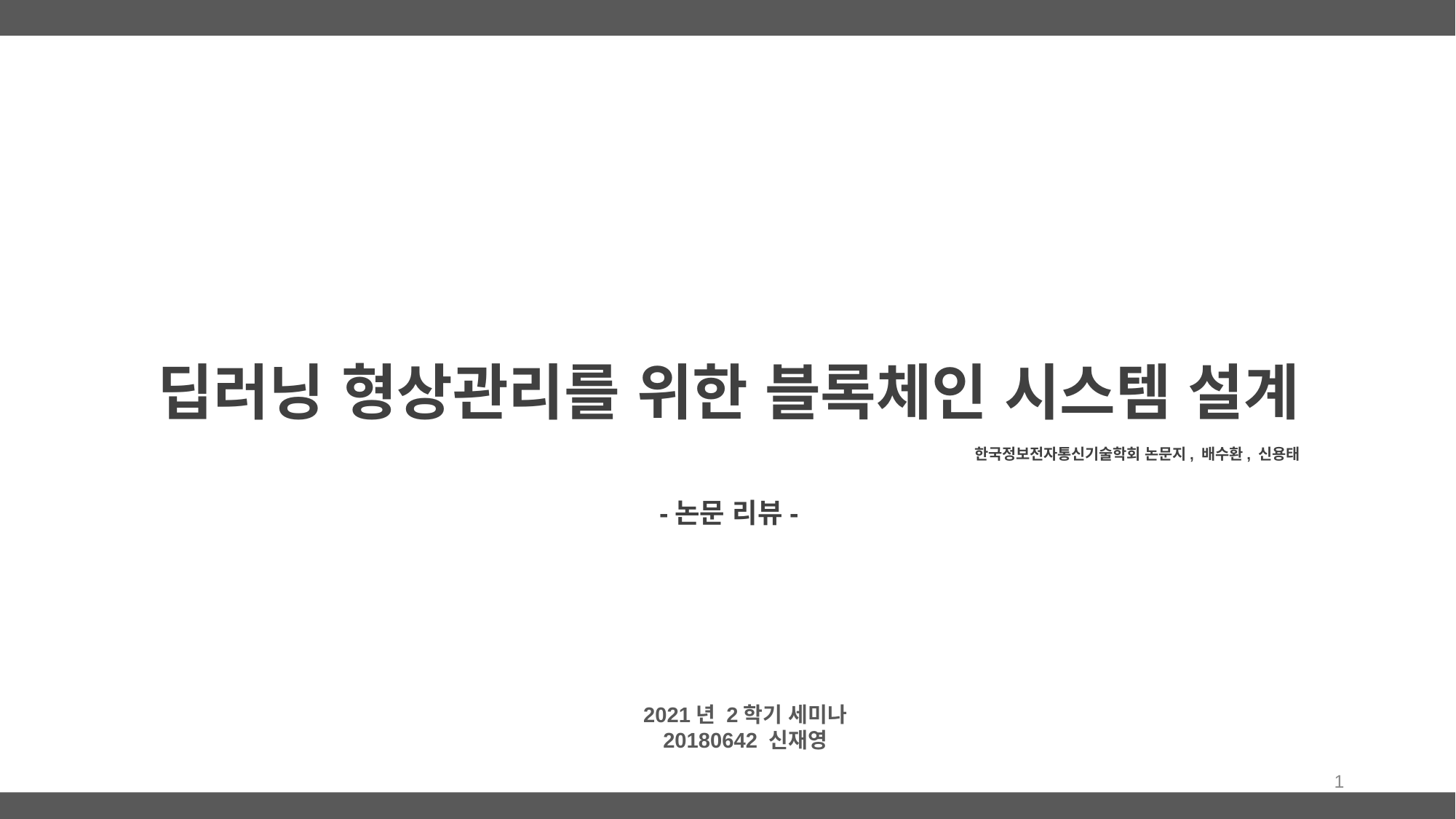

딥러닝 형상관리를 위한 블록체인 시스템 설계
한국정보전자통신기술학회 논문지, 배수환, 신용태
-논문 리뷰-

2021년 2학기 세미나
20180642 신재영
1